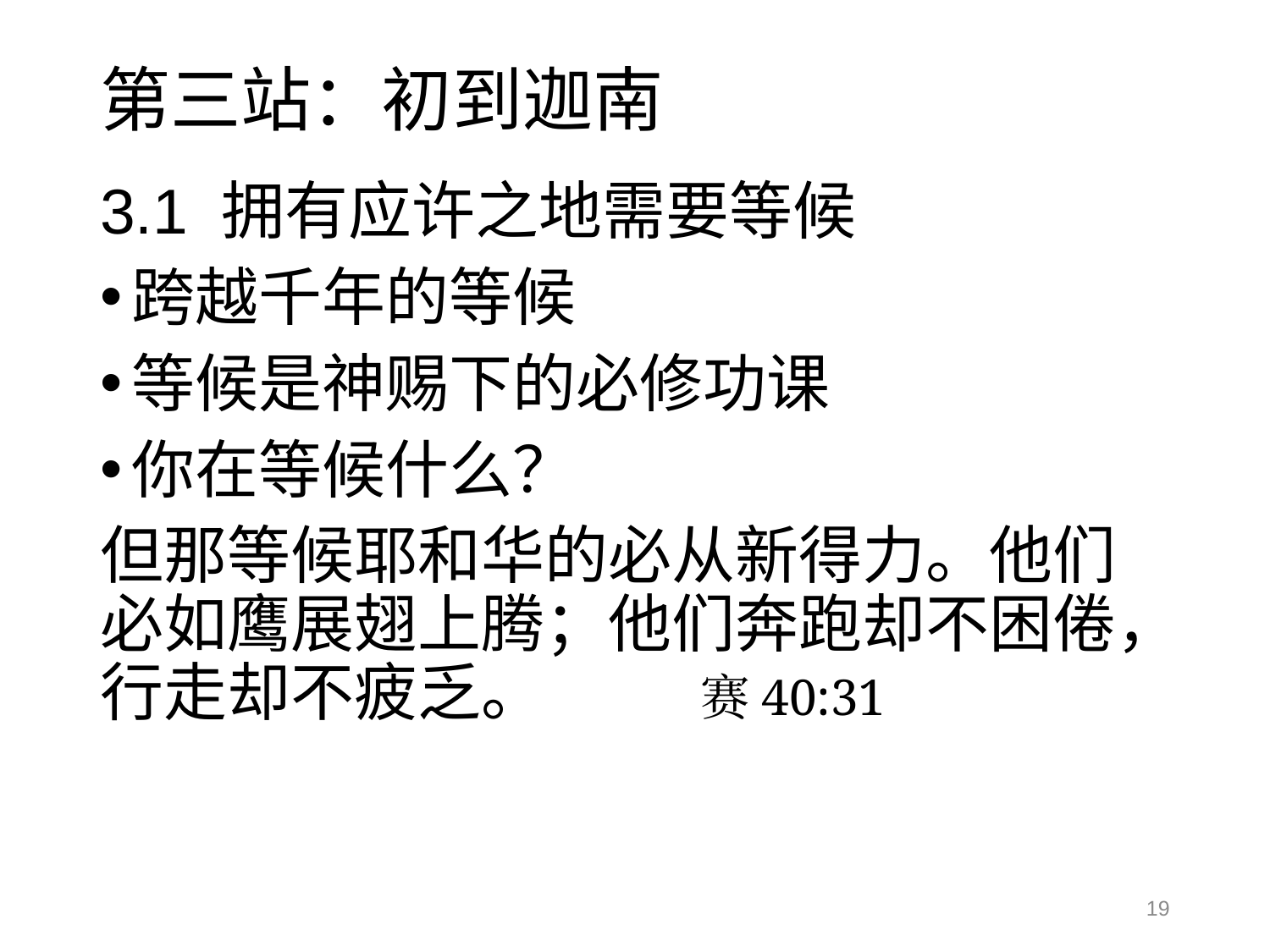

# 第三站：初到迦南
3.1 拥有应许之地需要等候
跨越千年的等候
等候是神赐下的必修功课
你在等候什么？
但那等候耶和华的必从新得力。他们必如鹰展翅上腾；他们奔跑却不困倦，行走却不疲乏。           赛40:31
19